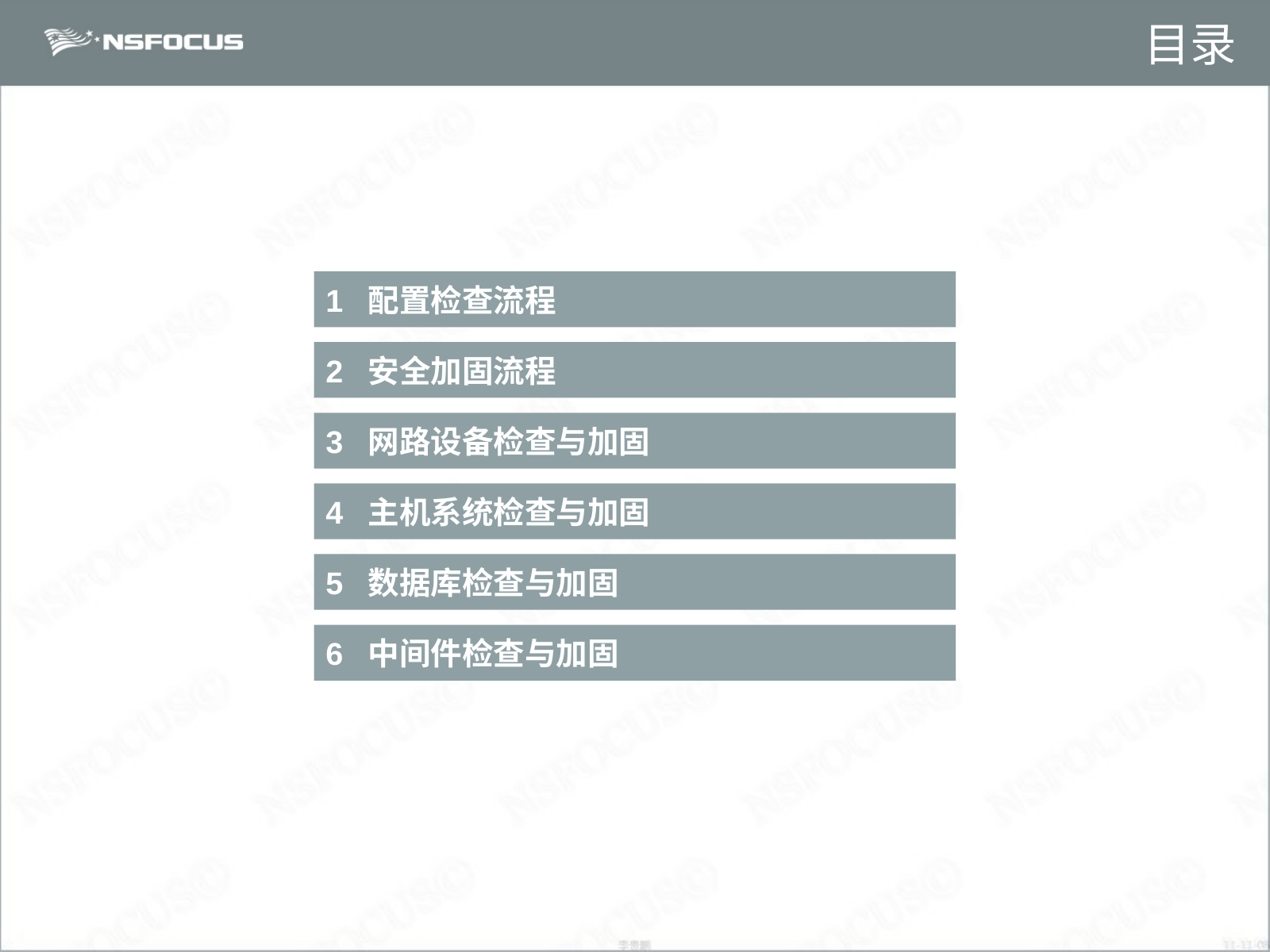

# 目录
1  配置检查流程
2  安全加固流程
3  网路设备检查与加固
4  主机系统检查与加固
5  数据库检查与加固
6  中间件检查与加固